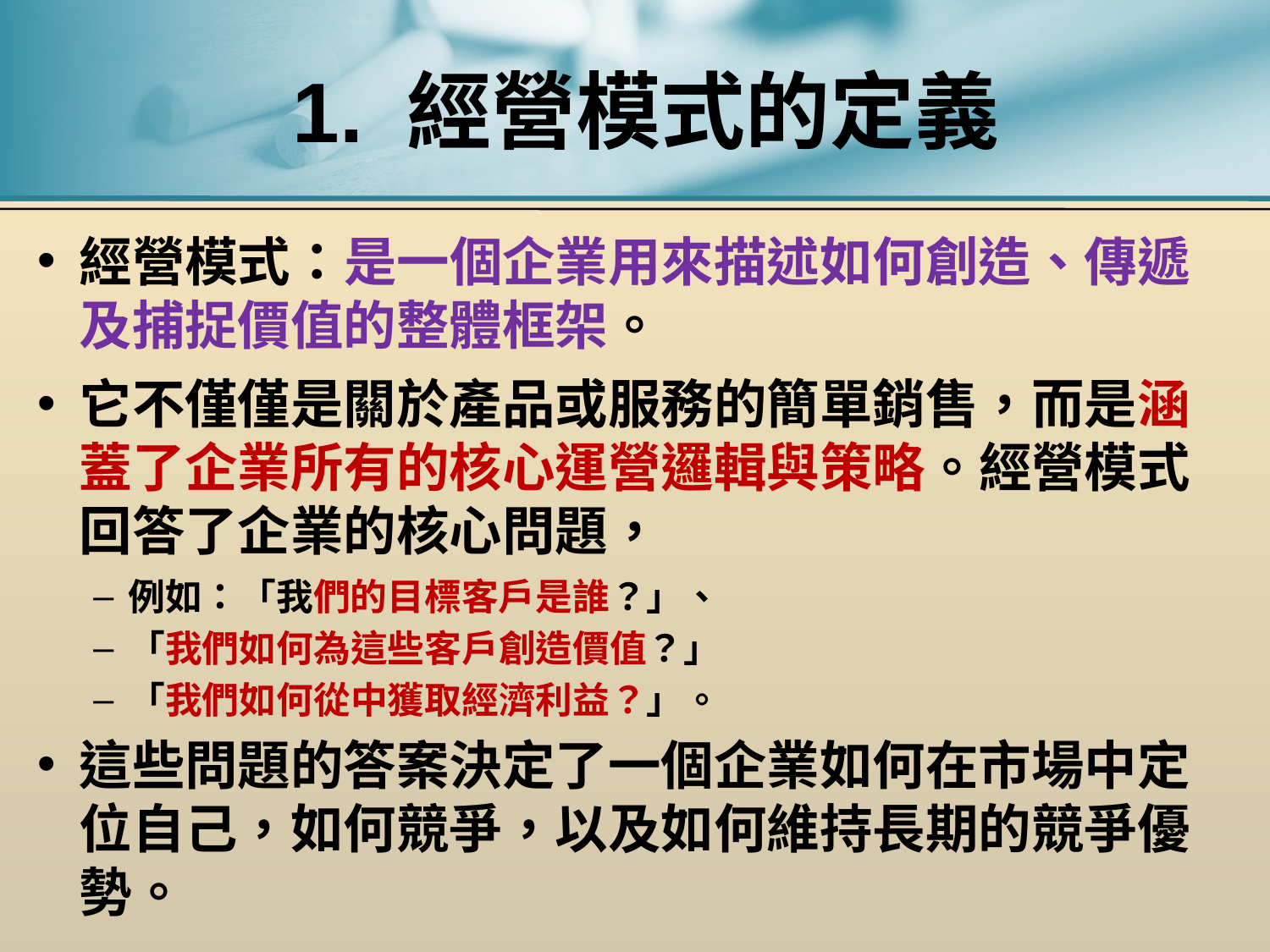

# 1. 經營模式的定義
經營模式：是一個企業用來描述如何創造、傳遞及捕捉價值的整體框架。
它不僅僅是關於產品或服務的簡單銷售，而是涵蓋了企業所有的核心運營邏輯與策略。經營模式回答了企業的核心問題，
例如：「我們的目標客戶是誰？」、
「我們如何為這些客戶創造價值？」
「我們如何從中獲取經濟利益？」。
這些問題的答案決定了一個企業如何在市場中定位自己，如何競爭，以及如何維持長期的競爭優勢。